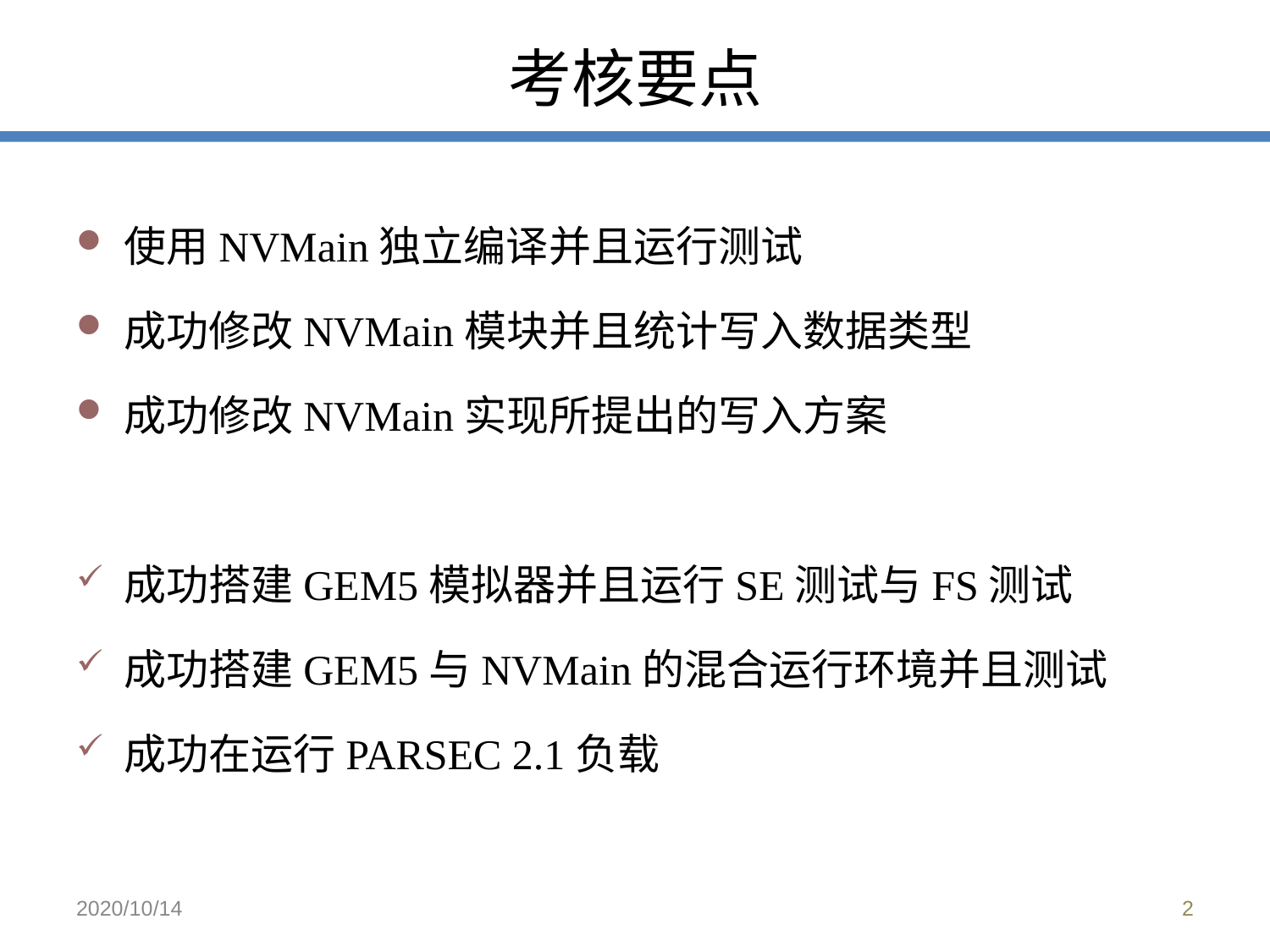

# 考核要点

使用NVMain独立编译并且运行测试
成功修改NVMain模块并且统计写入数据类型
成功修改NVMain实现所提出的写入方案

成功搭建GEM5模拟器并且运行SE测试与FS测试
成功搭建GEM5与NVMain的混合运行环境并且测试
成功在运行PARSEC 2.1负载

2020/10/14
2